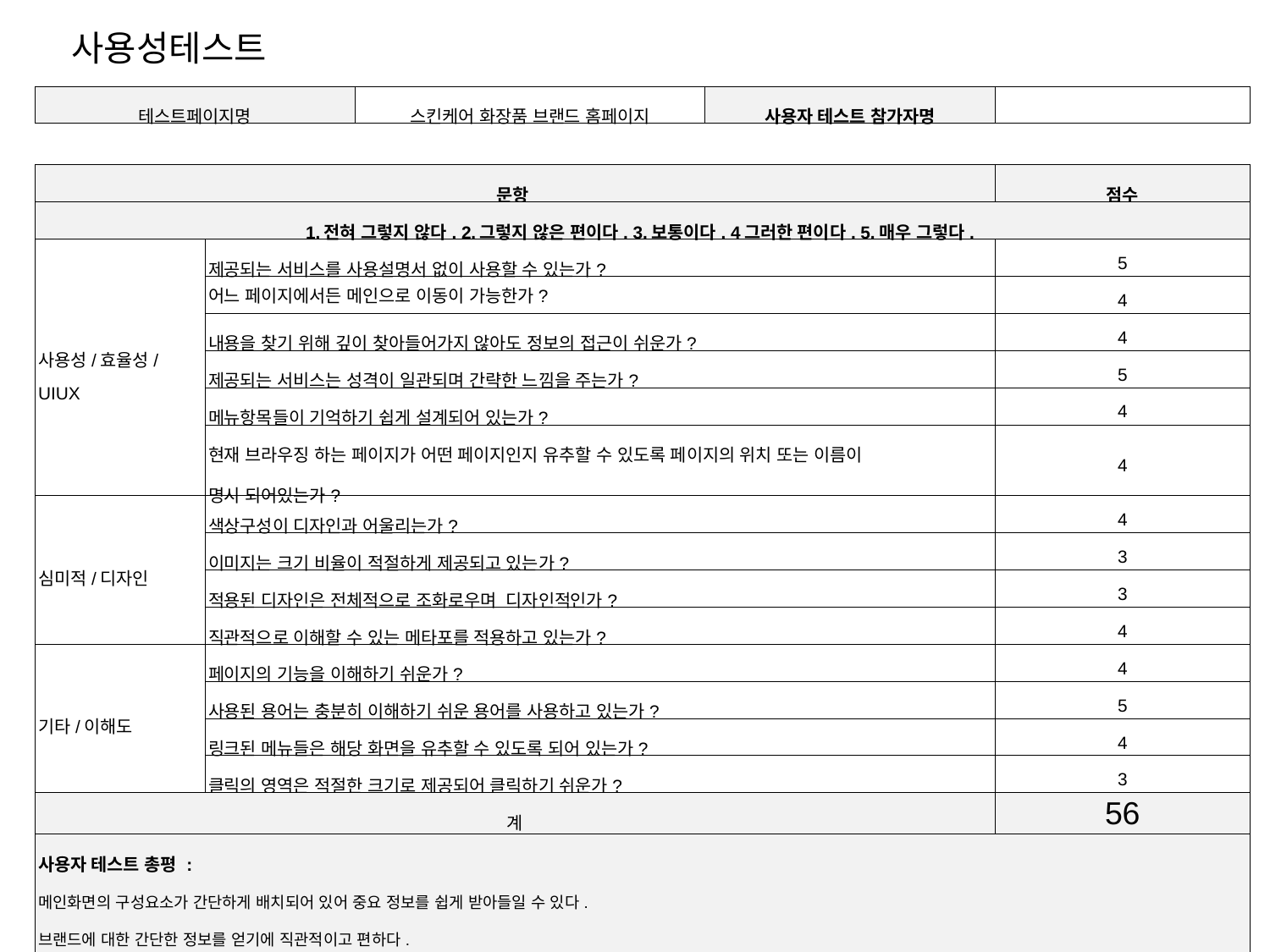

사용성테스트
| 테스트페이지명 |  | 스킨케어 화장품 브랜드 홈페이지 | 사용자 테스트 참가자명 |  |
| --- | --- | --- | --- | --- |
|  |  |  |  |  |
| 문항 |  |  |  | 점수 |
| 1.전혀 그렇지 않다. 2.그렇지 않은 편이다. 3.보통이다. 4그러한 편이다. 5.매우 그렇다. |  |  |  |  |
| 사용성/효율성/ UIUX | 제공되는 서비스를 사용설명서 없이 사용할 수 있는가? |  |  | 5 |
|  | 어느 페이지에서든 메인으로 이동이 가능한가? |  |  | 4 |
|  | 내용을 찾기 위해 깊이 찾아들어가지 않아도 정보의 접근이 쉬운가? |  |  | 4 |
|  | 제공되는 서비스는 성격이 일관되며 간략한 느낌을 주는가? |  |  | 5 |
|  | 메뉴항목들이 기억하기 쉽게 설계되어 있는가? |  |  | 4 |
|  | 현재 브라우징 하는 페이지가 어떤 페이지인지 유추할 수 있도록 페이지의 위치 또는 이름이 명시 되어있는가? |  |  | 4 |
| 심미적/디자인 | 색상구성이 디자인과 어울리는가? |  |  | 4 |
|  | 이미지는 크기 비율이 적절하게 제공되고 있는가? |  |  | 3 |
|  | 적용된 디자인은 전체적으로 조화로우며 디자인적인가? |  |  | 3 |
|  | 직관적으로 이해할 수 있는 메타포를 적용하고 있는가? |  |  | 4 |
| 기타/이해도 | 페이지의 기능을 이해하기 쉬운가? |  |  | 4 |
|  | 사용된 용어는 충분히 이해하기 쉬운 용어를 사용하고 있는가? |  |  | 5 |
|  | 링크된 메뉴들은 해당 화면을 유추할 수 있도록 되어 있는가? |  |  | 4 |
|  | 클릭의 영역은 적절한 크기로 제공되어 클릭하기 쉬운가? |  |  | 3 |
| 계 |  |  |  | 56 |
| 사용자 테스트 총평 : 메인화면의 구성요소가 간단하게 배치되어 있어 중요 정보를 쉽게 받아들일 수 있다. 브랜드에 대한 간단한 정보를 얻기에 직관적이고 편하다. 그러나 사용자 관점에서 원하는 상품을 찾기에는 어느 메뉴로 들어가야할지 파악하기 어렵다. 디테일적으로 사용자들의 편의성을 높여주는 기능이 부족하다. 디자인적으로 일관성이 떨어진다. 브랜드의 차별성을 강조하는 부분이 흐려져 아쉽다. |  |  |  |  |